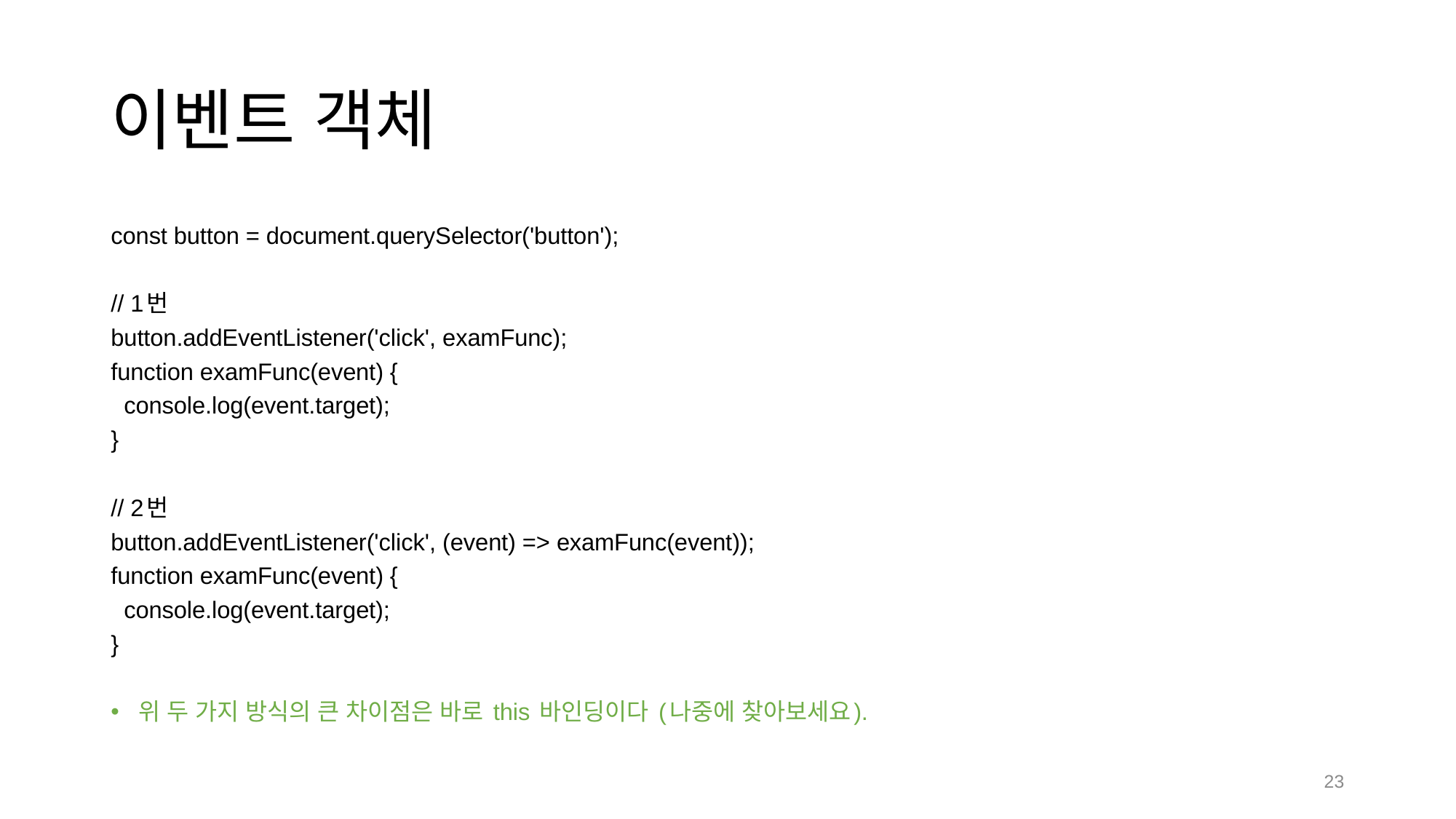

# 이벤트 객체
const button = document.querySelector('button');

// 1번
button.addEventListener('click', examFunc);
function examFunc(event) {
  console.log(event.target);
}

// 2번
button.addEventListener('click', (event) => examFunc(event));
function examFunc(event) {
  console.log(event.target);
}

위 두 가지 방식의 큰 차이점은 바로 this 바인딩이다 (나중에 찾아보세요).
23